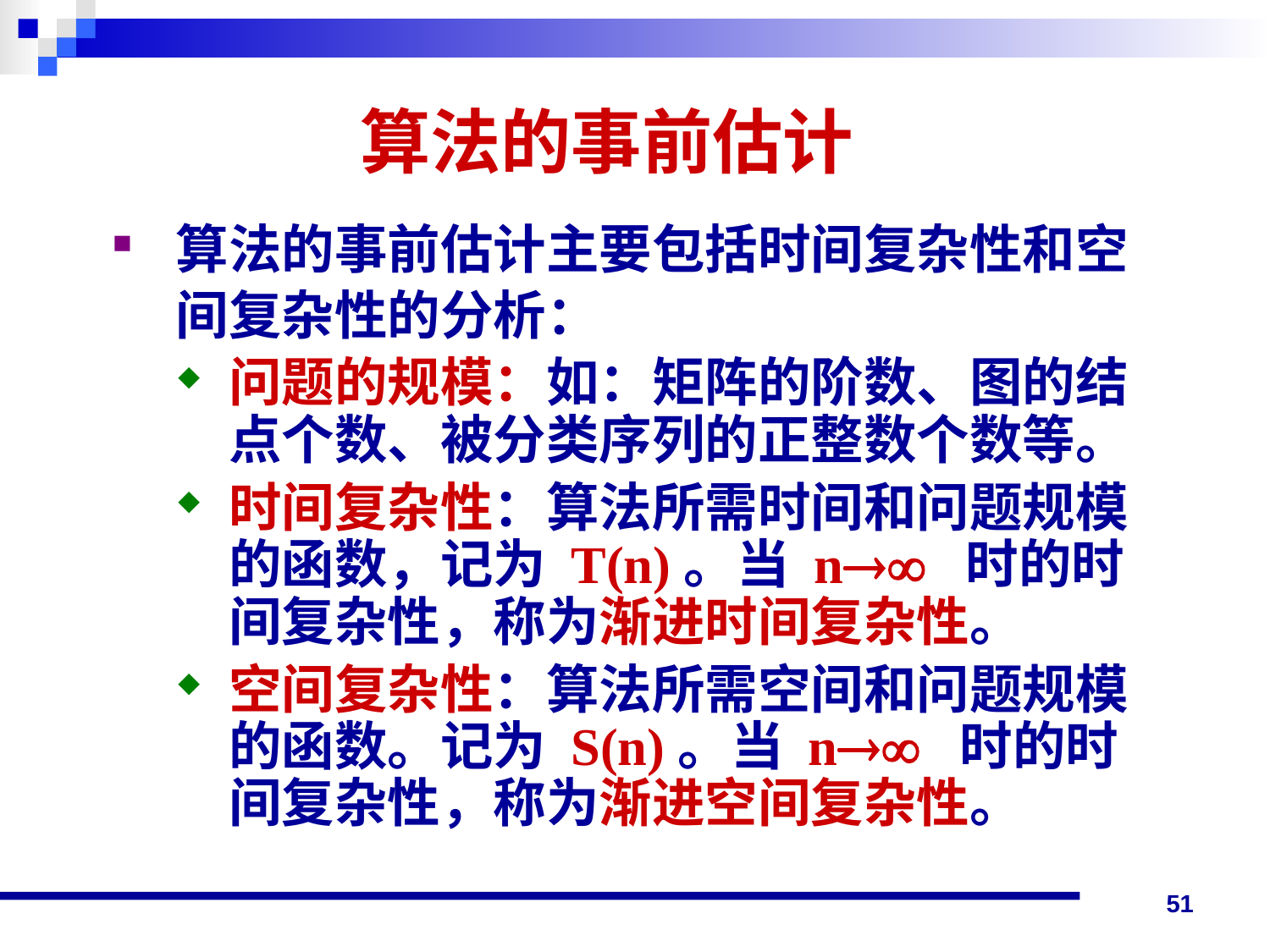

# 算法的事前估计
算法的事前估计主要包括时间复杂性和空间复杂性的分析：
问题的规模：如：矩阵的阶数、图的结点个数、被分类序列的正整数个数等。
时间复杂性：算法所需时间和问题规模的函数，记为 T(n)。当 n→∞  时的时间复杂性，称为渐进时间复杂性。
空间复杂性：算法所需空间和问题规模的函数。记为 S(n)。当 n→∞  时的时间复杂性，称为渐进空间复杂性。
51